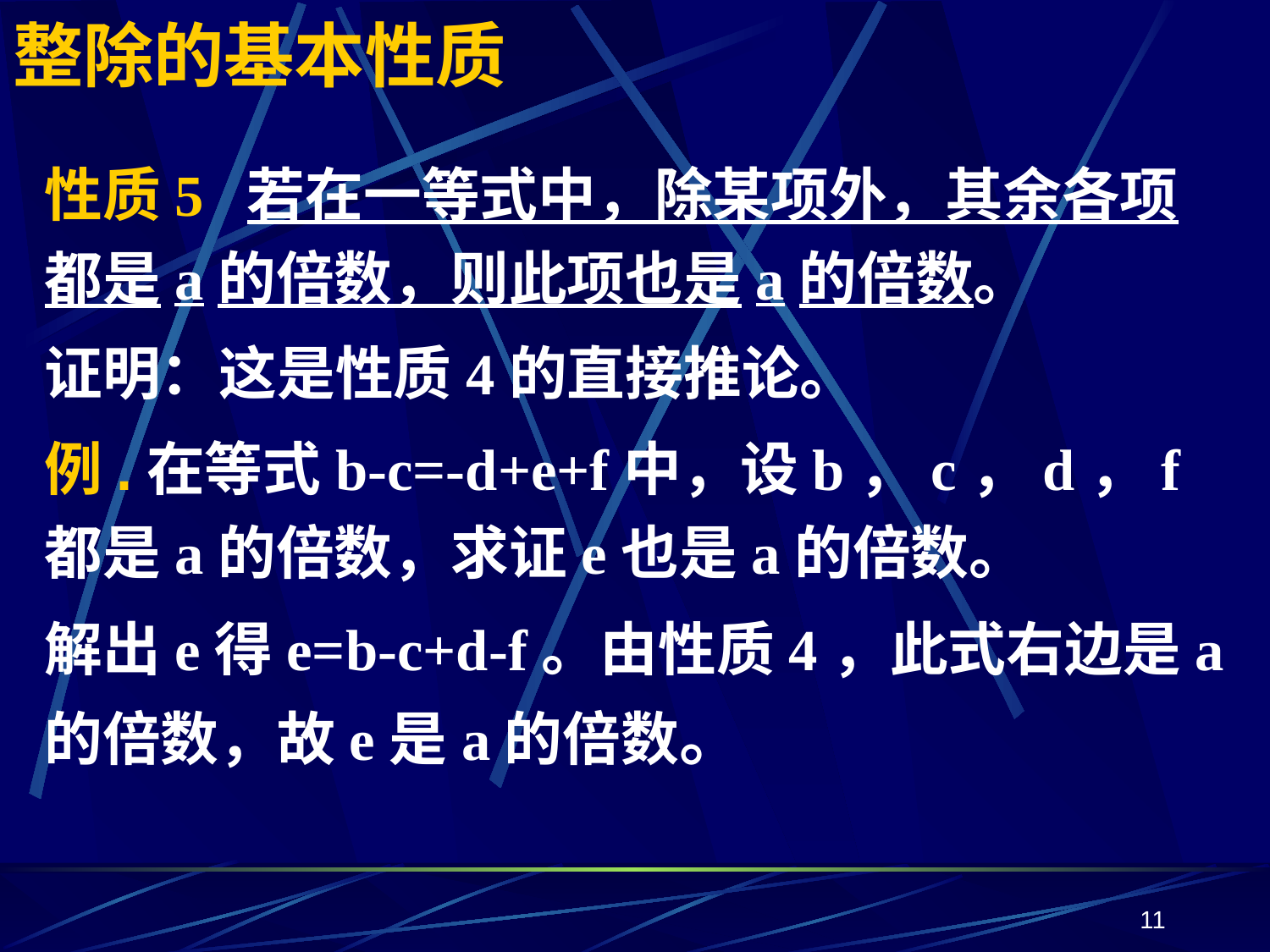

# 整除的基本性质
性质5  若在一等式中，除某项外，其余各项都是a的倍数，则此项也是a的倍数。
证明：这是性质4的直接推论。
例.在等式b-c=-d+e+f中，设b，c，d，f都是a的倍数，求证e也是a的倍数。
解出e得e=b-c+d-f。由性质4，此式右边是a的倍数，故e是a的倍数。

11